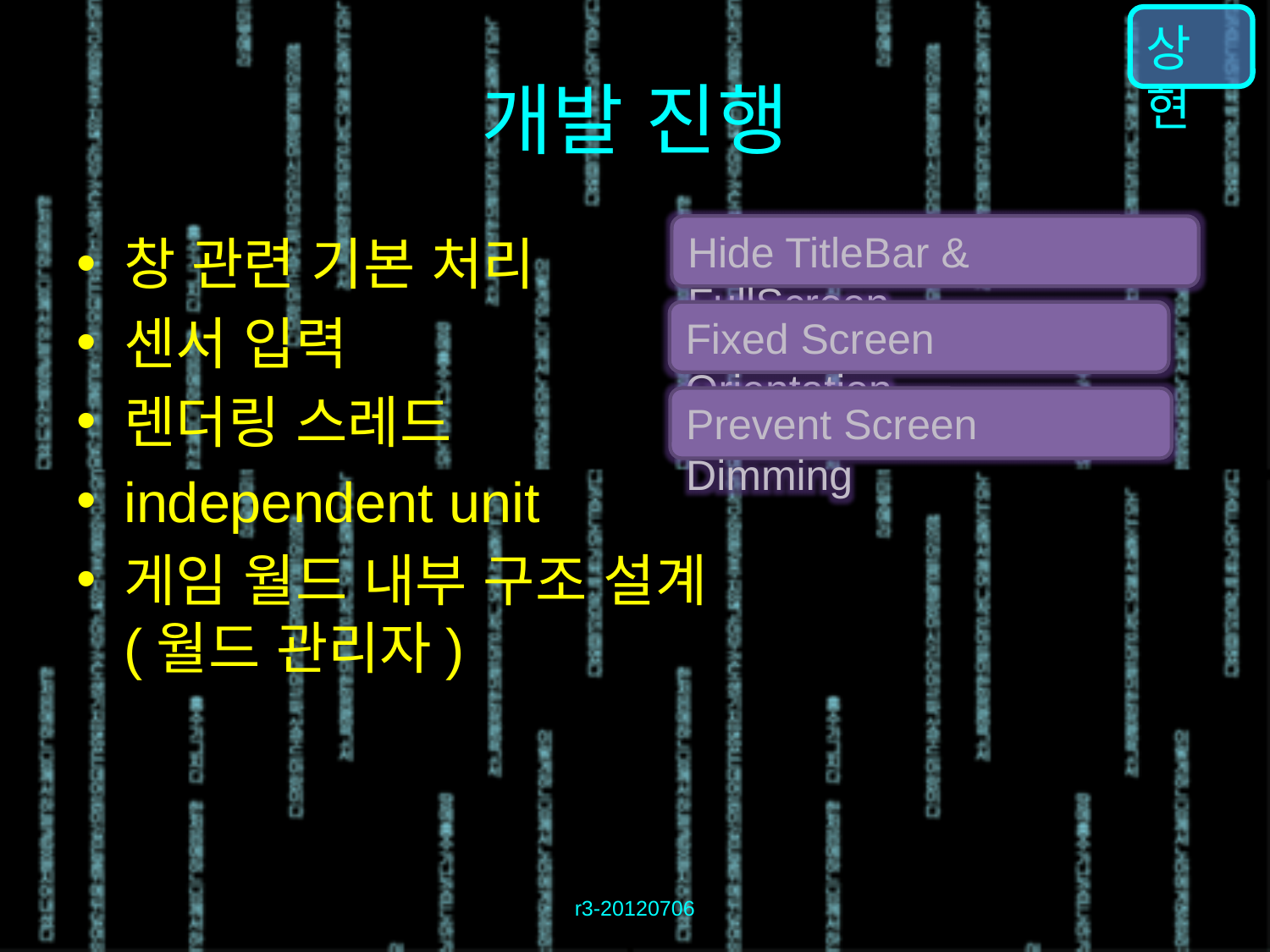

상현
# 개발 진행
Hide TitleBar & FullScreen
창 관련 기본 처리
센서 입력
렌더링 스레드
independent unit
게임 월드 내부 구조 설계
(월드 관리자)
Fixed Screen Orientation
Prevent Screen Dimming
r3-20120706